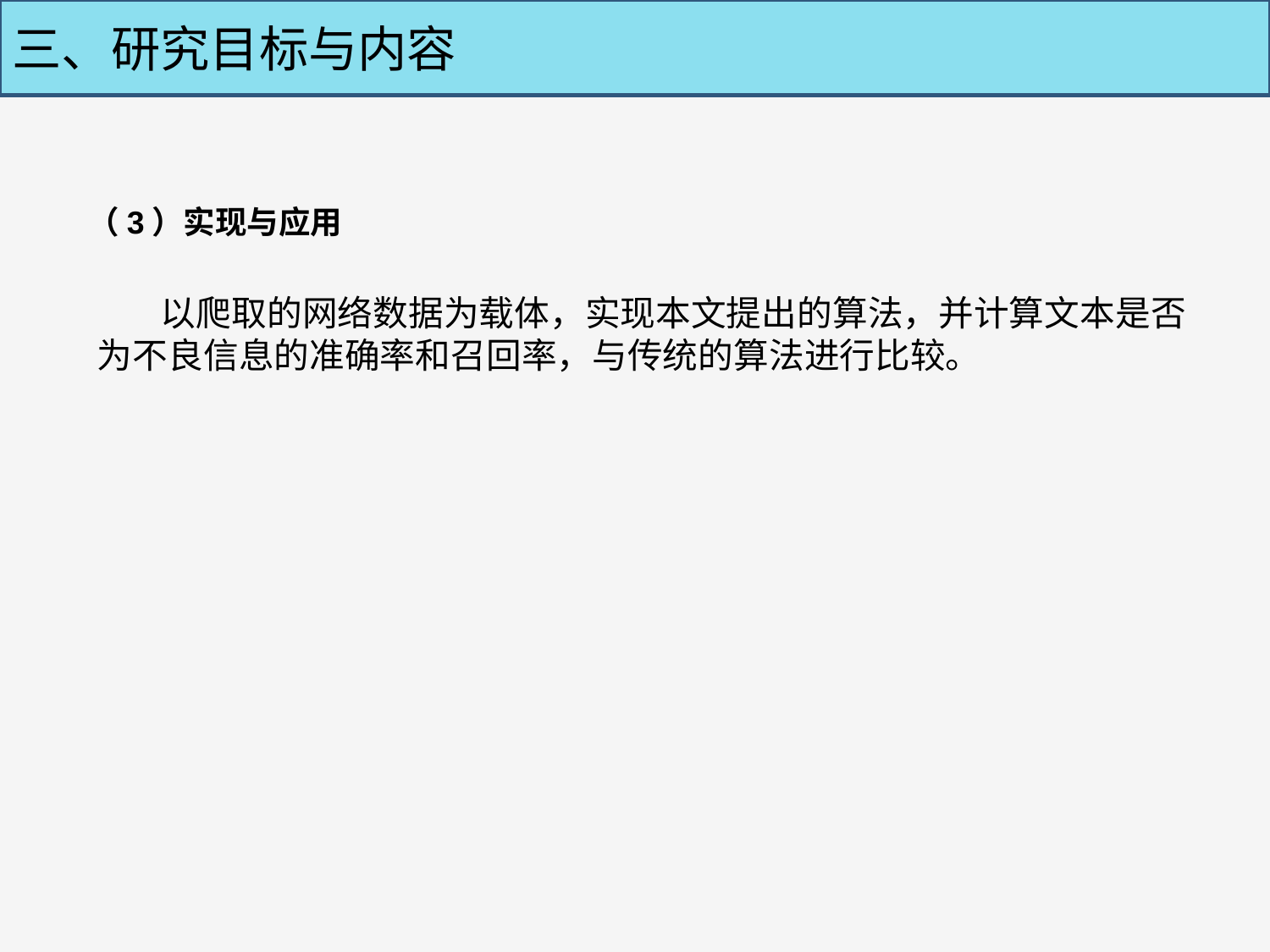

三、研究目标与内容
（3）实现与应用

以爬取的网络数据为载体，实现本文提出的算法，并计算文本是否为不良信息的准确率和召回率，与传统的算法进行比较。